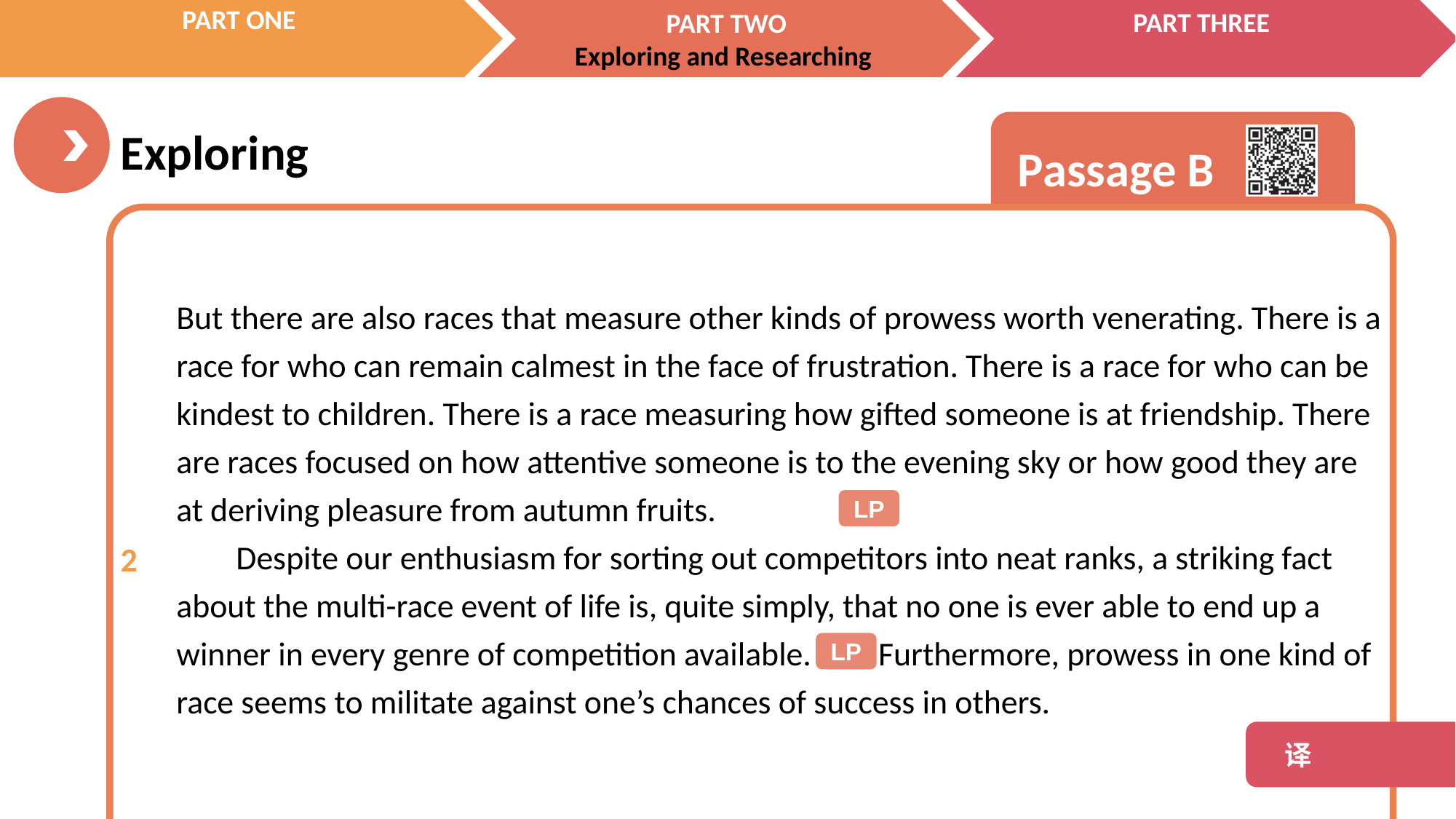

But there are also races that measure other kinds of prowess worth venerating. There is a race for who can remain calmest in the face of frustration. There is a race for who can be kindest to children. There is a race measuring how gifted someone is at friendship. There are races focused on how attentive someone is to the evening sky or how good they are at deriving pleasure from autumn fruits.
        Despite our enthusiasm for sorting out competitors into neat ranks, a striking fact about the multi-race event of life is, quite simply, that no one is ever able to end up a winner in every genre of competition available.         Furthermore, prowess in one kind of race seems to militate against one’s chances of success in others.

2

LP
LP
   译